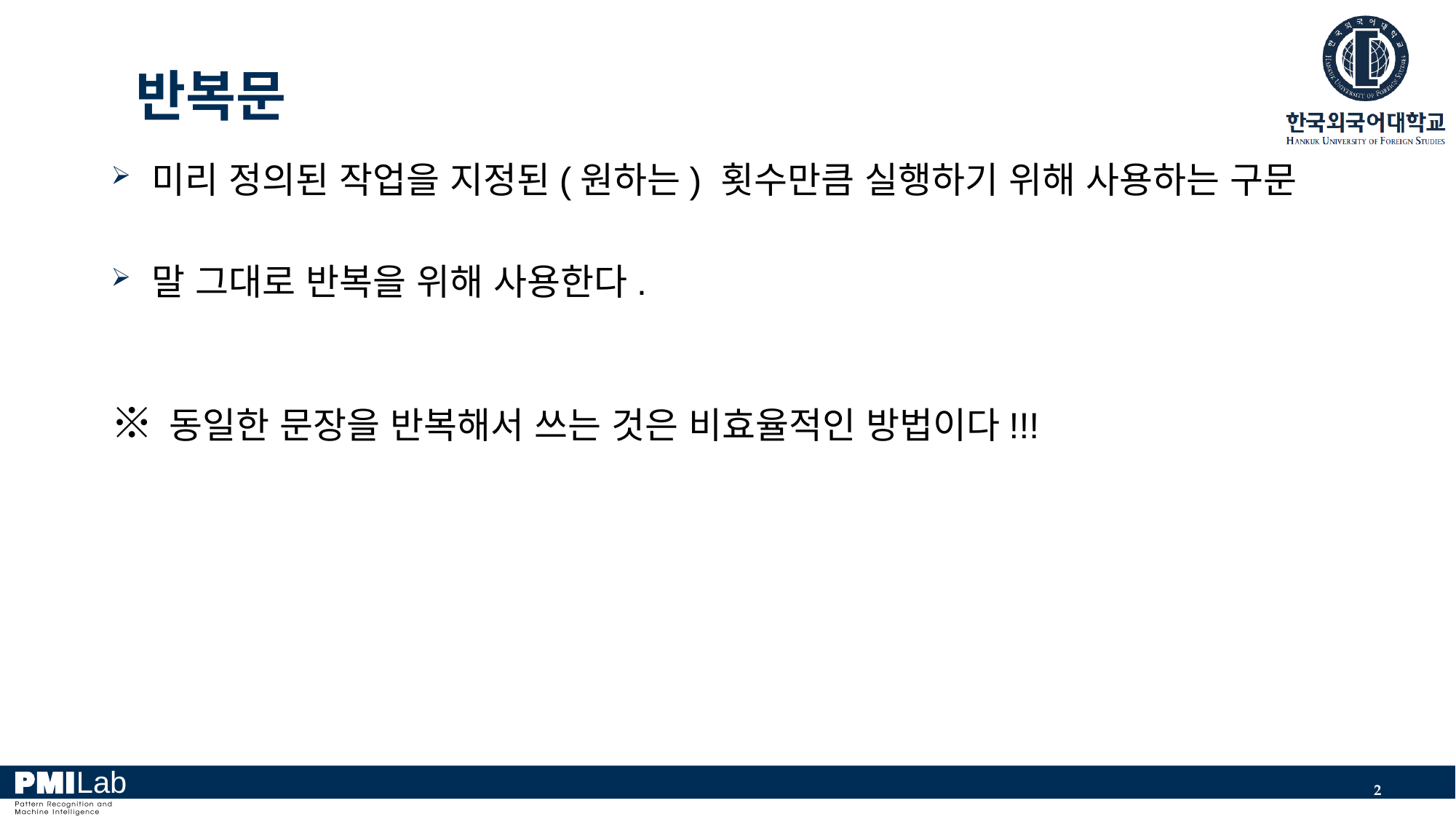

# 반복문
미리 정의된 작업을 지정된(원하는) 횟수만큼 실행하기 위해 사용하는 구문

말 그대로 반복을 위해 사용한다.

※ 동일한 문장을 반복해서 쓰는 것은 비효율적인 방법이다!!!

2